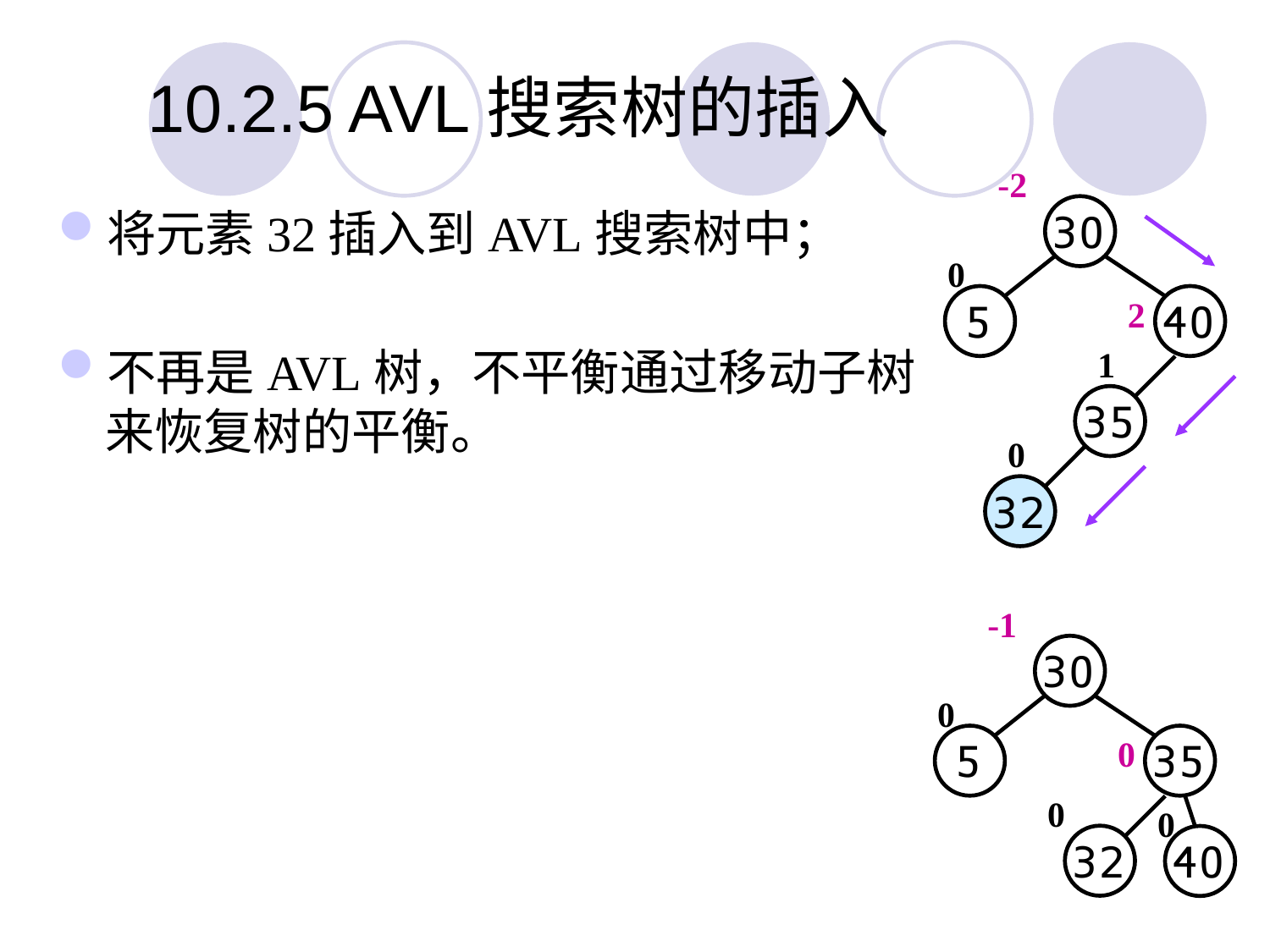

22
10.2.5 AVL搜索树的插入

-2
30

0

5
2
40
1

35
0

32
将元素32插入到AVL搜索树中；

不再是AVL树，不平衡通过移动子树来恢复树的平衡。
-1
30
0

5
0
35
0

0

32
40